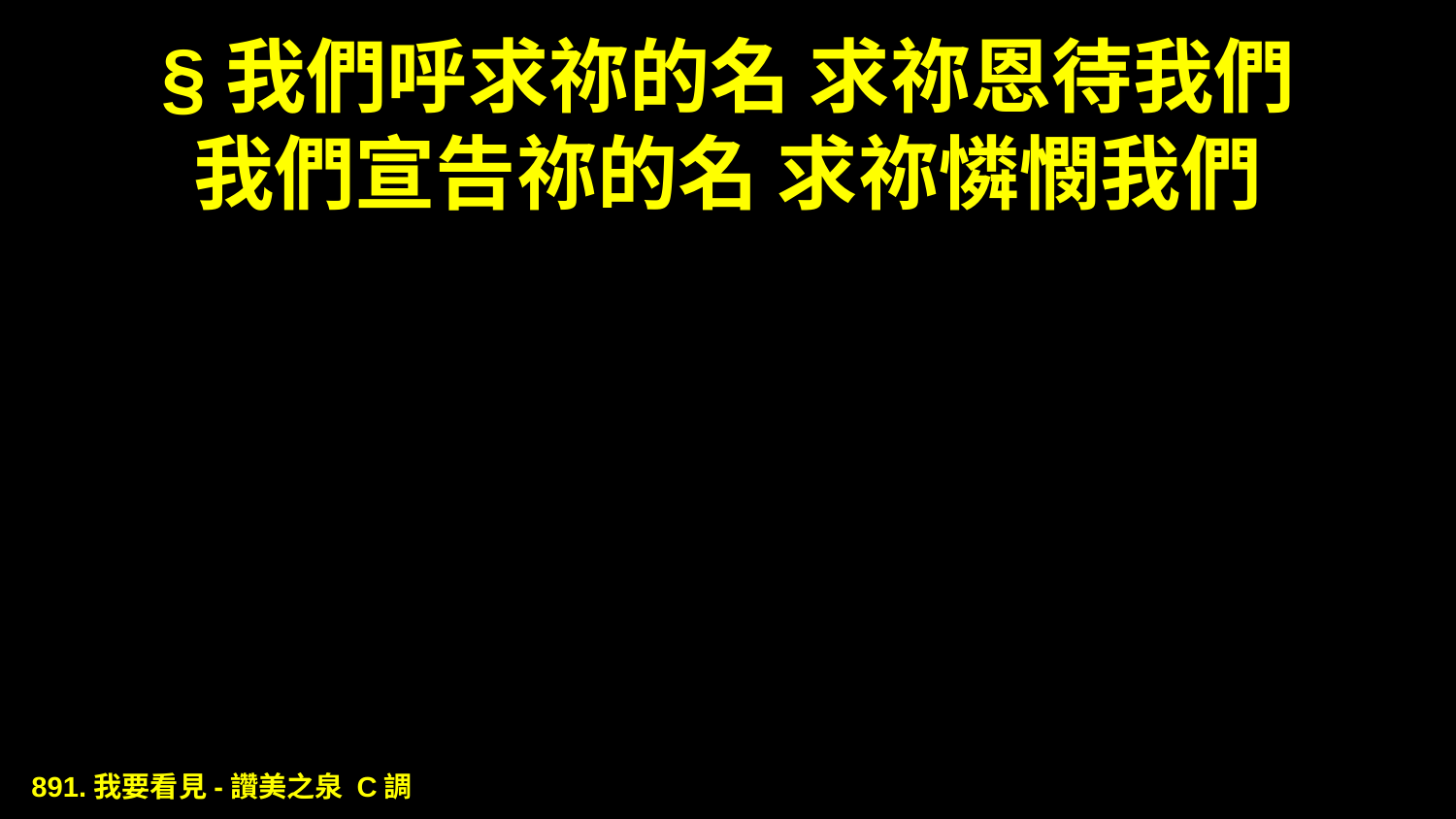

# §我們呼求祢的名 求祢恩待我們 我們宣告祢的名 求祢憐憫我們
891.我要看見-讚美之泉 C調